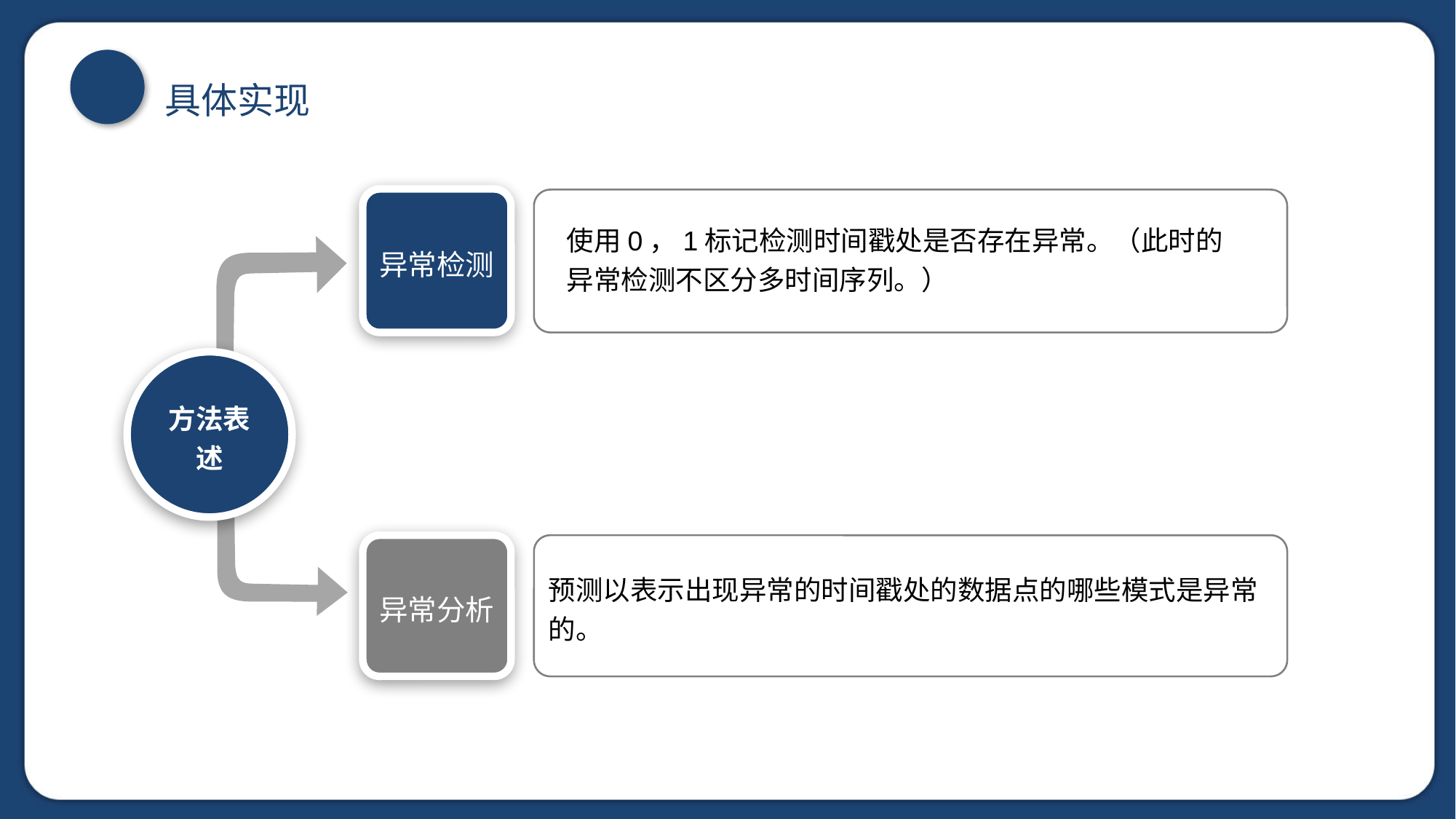

具体实现

异常检测

使用0，1标记检测时间戳处是否存在异常。（此时的异常检测不区分多时间序列。）

方法表述

异常分析
预测以表示出现异常的时间戳处的数据点的哪些模式是异常的。